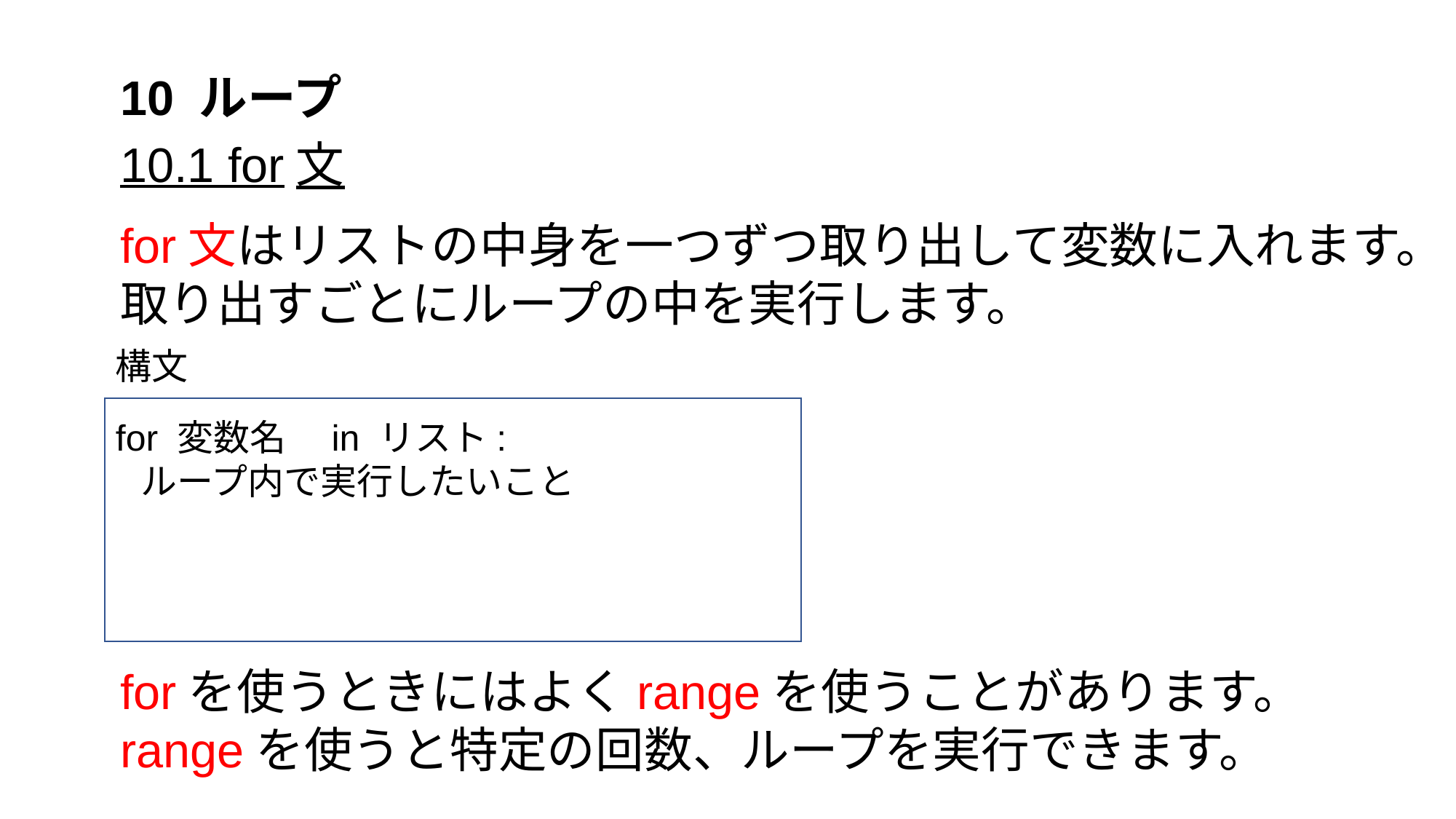

10 ループ
10.1 for文
for文はリストの中身を一つずつ取り出して変数に入れます。
取り出すごとにループの中を実行します。
構文

for 変数名　in リスト:
  ループ内で実行したいこと
forを使うときにはよくrangeを使うことがあります。
rangeを使うと特定の回数、ループを実行できます。